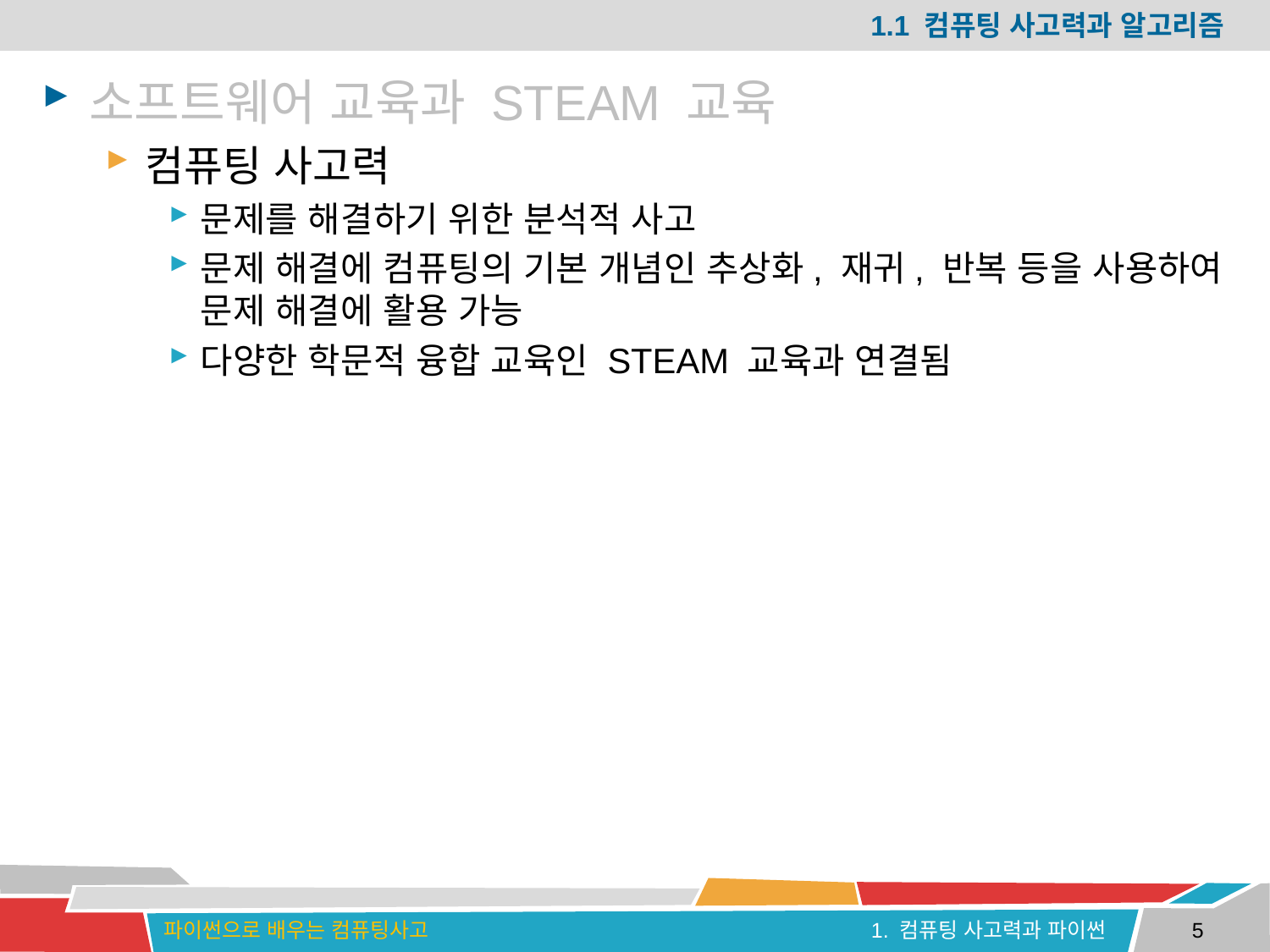

# 1.1 컴퓨팅 사고력과 알고리즘
소프트웨어 교육과 STEAM 교육
컴퓨팅 사고력
문제를 해결하기 위한 분석적 사고
문제 해결에 컴퓨팅의 기본 개념인 추상화, 재귀, 반복 등을 사용하여 문제 해결에 활용 가능
다양한 학문적 융합 교육인 STEAM 교육과 연결됨

5